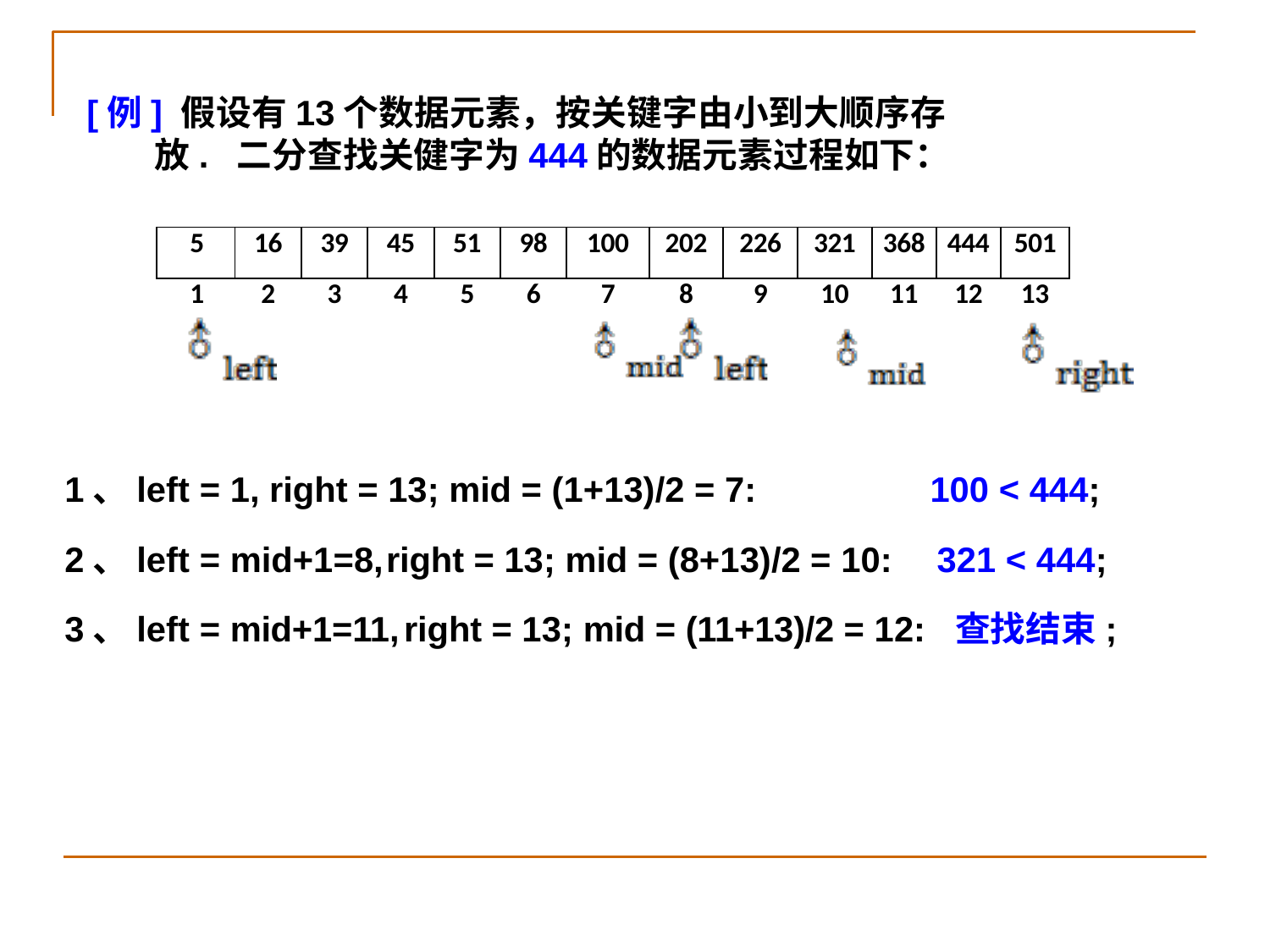

# [例] 假设有13个数据元素，按关键字由小到大顺序存放.  二分查找关健字为444的数据元素过程如下：
| 5 | 16 | 39 | 45 | 51 | 98 | 100 | 202 | 226 | 321 | 368 | 444 | 501 |
| --- | --- | --- | --- | --- | --- | --- | --- | --- | --- | --- | --- | --- |
| 1 | 2 | 3 | 4 | 5 | 6 | 7 | 8 | 9 | 10 | 11 | 12 | 13 |

1、left = 1, right = 13; mid = (1+13)/2 = 7:
2、left = mid+1=8,	right = 13; mid = (8+13)/2 = 10:
3、left = mid+1=11,	right = 13; mid = (11+13)/2 = 12:
100 < 444;
321 < 444;
查找结束;